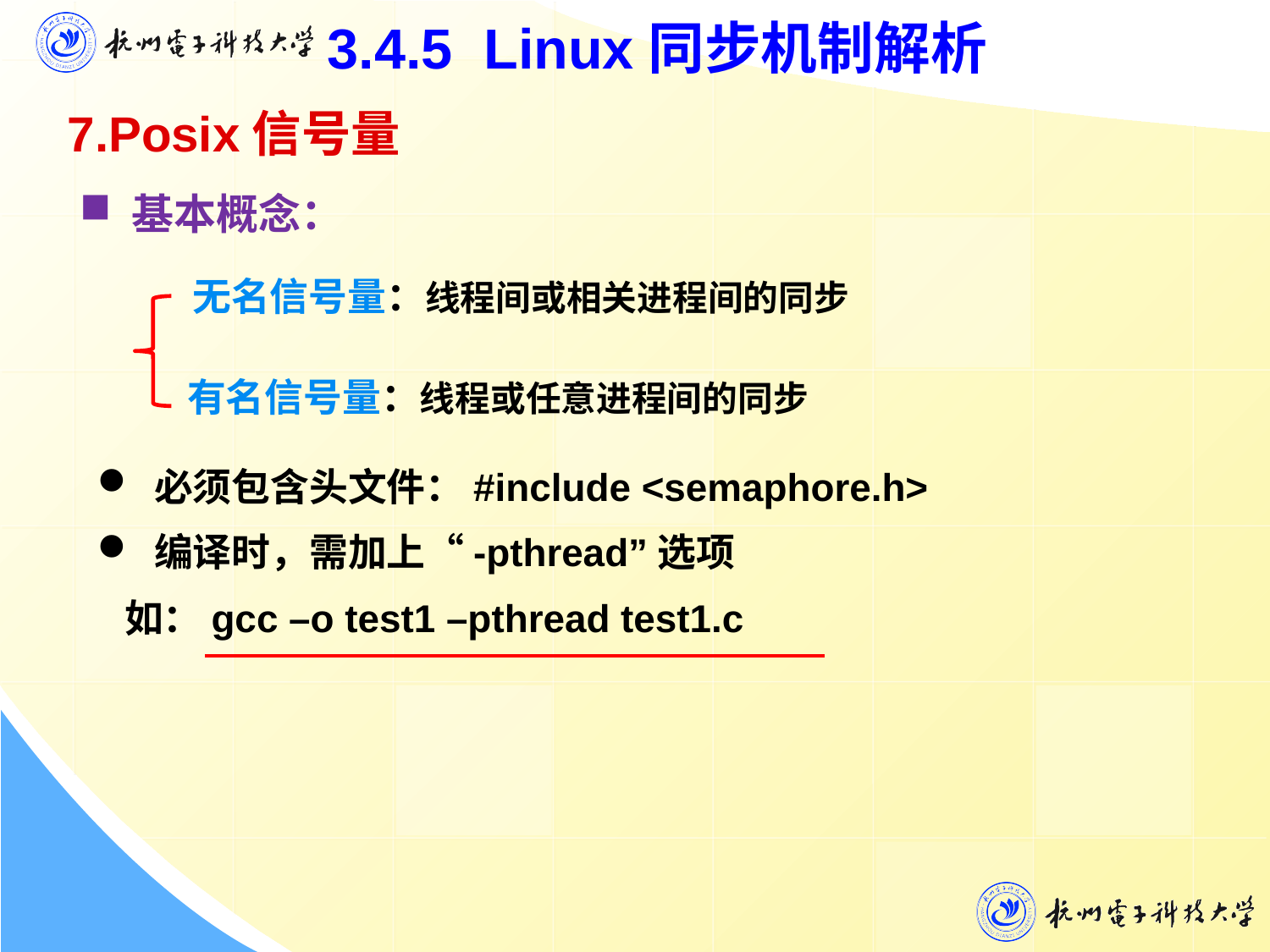

3.4.5  Linux同步机制解析
7.Posix信号量
 基本概念：
无名信号量：线程间或相关进程间的同步

有名信号量：线程或任意进程间的同步
 必须包含头文件：#include <semaphore.h>
 编译时，需加上“-pthread”选项
  如：gcc –o test1 –pthread test1.c